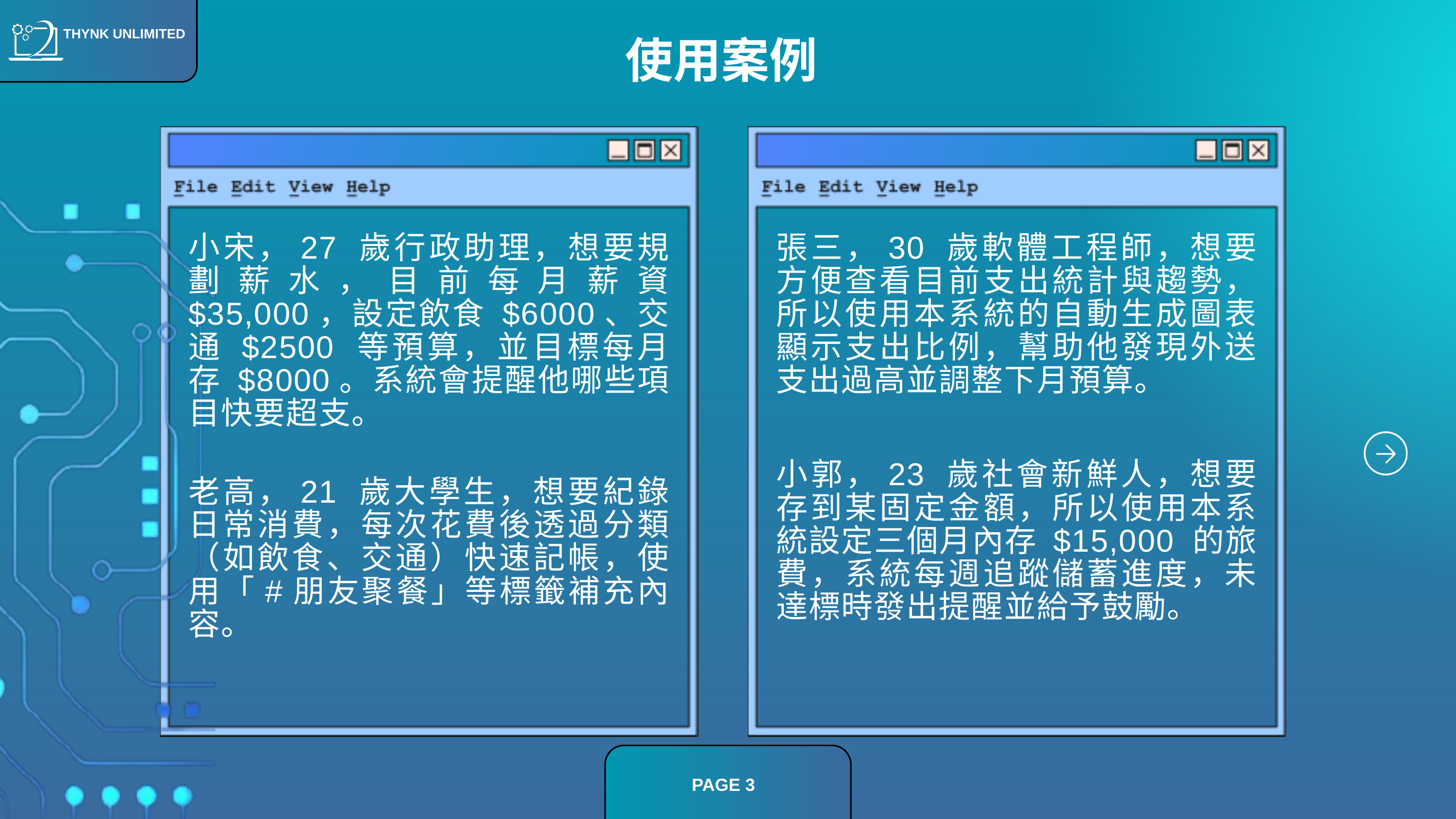

THYNK UNLIMITED
使用案例

小宋，27 歲行政助理，想要規劃薪水，目前每月薪資 $35,000，設定飲食 $6000、交通 $2500 等預算，並目標每月存 $8000。系統會提醒他哪些項目快要超支。
張三，30 歲軟體工程師，想要方便查看目前支出統計與趨勢，所以使用本系統的自動生成圖表顯示支出比例，幫助他發現外送支出過高並調整下月預算。

小郭，23 歲社會新鮮人，想要存到某固定金額，所以使用本系統設定三個月內存 $15,000 的旅費，系統每週追蹤儲蓄進度，未達標時發出提醒並給予鼓勵。
老高，21 歲大學生，想要紀錄日常消費，每次花費後透過分類（如飲食、交通）快速記帳，使用「#朋友聚餐」等標籤補充內容。

PAGE 3